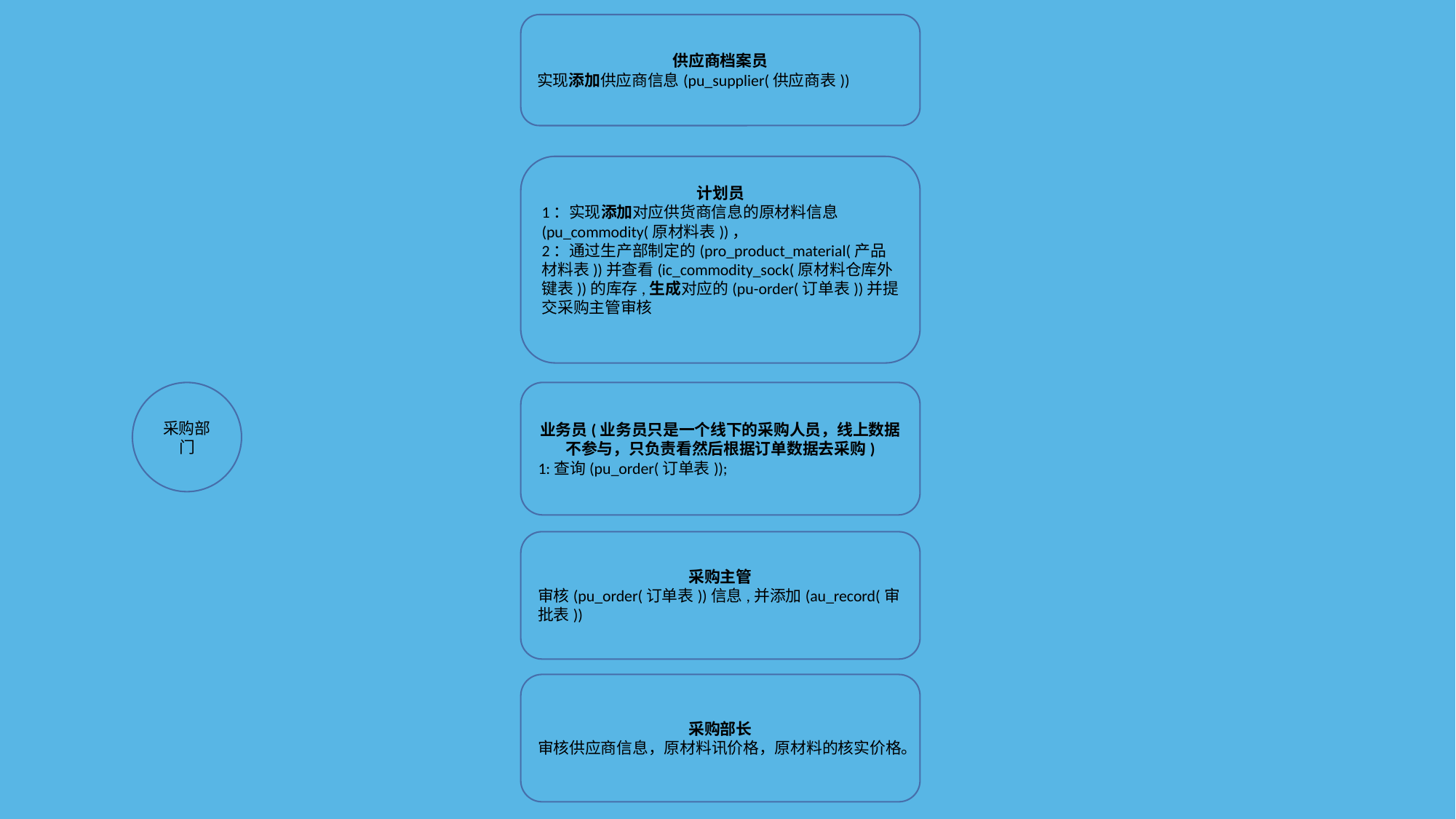

供应商档案员
实现添加供应商信息(pu_supplier(供应商表))
计划员
1：实现添加对应供货商信息的原材料信息(pu_commodity(原材料表))，
2：通过生产部制定的(pro_product_material(产品材料表))并查看(ic_commodity_sock(原材料仓库外键表))的库存,生成对应的(pu-order(订单表))并提交采购主管审核

采购部门
业务员(业务员只是一个线下的采购人员，线上数据不参与，只负责看然后根据订单数据去采购)
1:查询(pu_order(订单表));
采购主管
审核(pu_order(订单表))信息,并添加(au_record(审批表))
采购部长
审核供应商信息，原材料讯价格，原材料的核实价格。